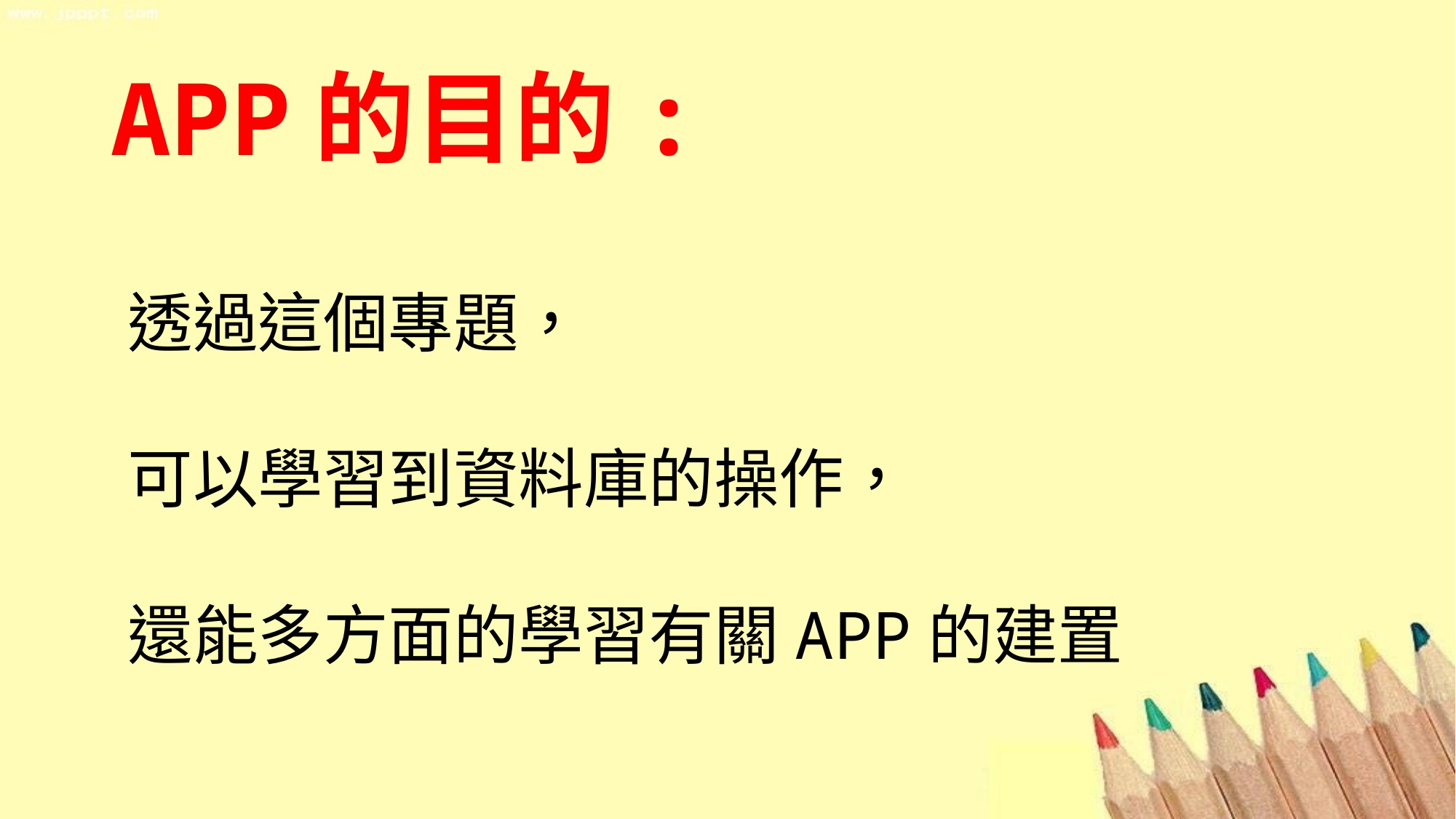

# APP的目的:

透過這個專題，

可以學習到資料庫的操作，

還能多方面的學習有關APP的建置